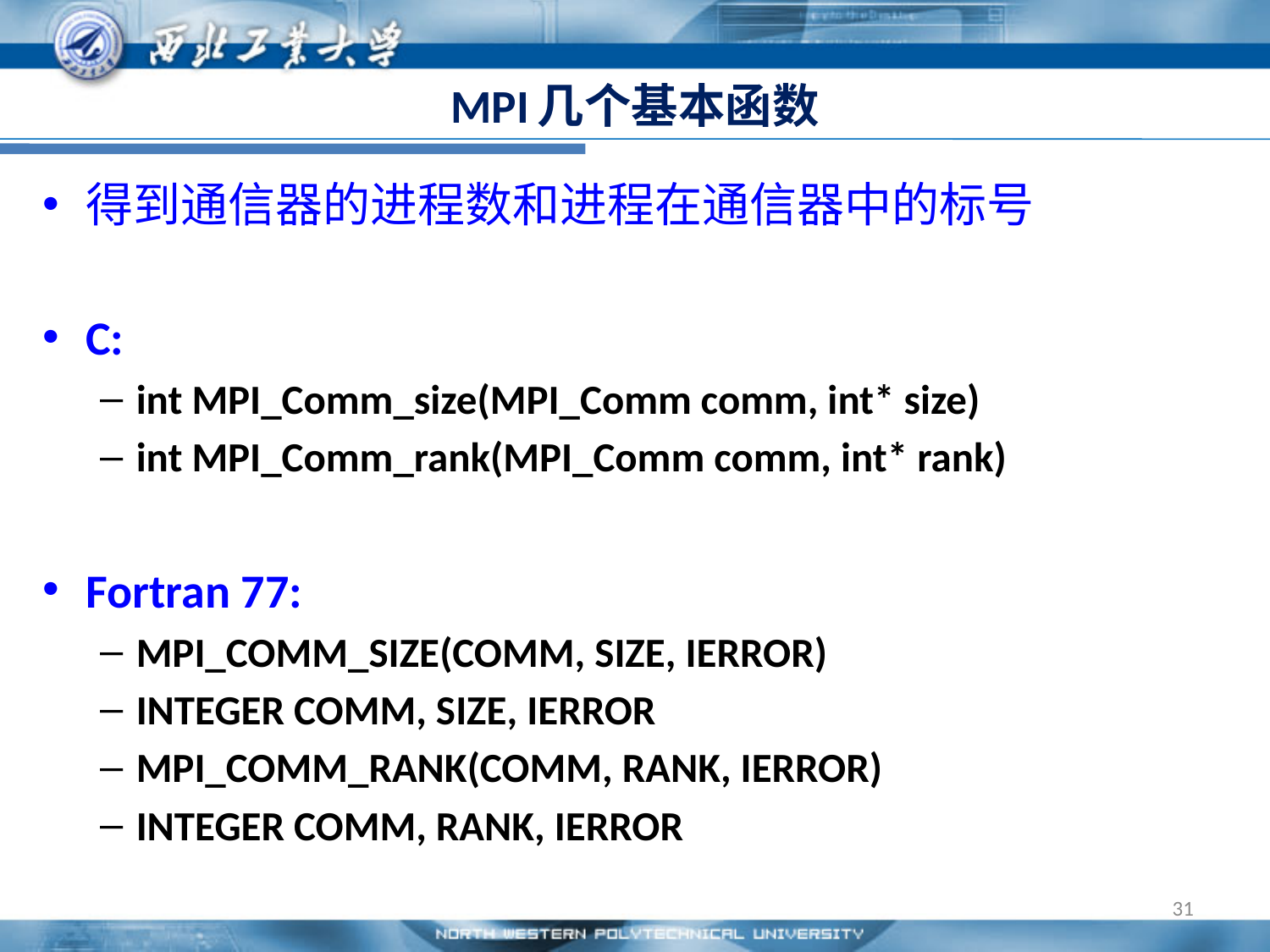

# MPI几个基本函数
得到通信器的进程数和进程在通信器中的标号

C:
int MPI_Comm_size(MPI_Comm comm, int* size)
int MPI_Comm_rank(MPI_Comm comm, int* rank)

Fortran 77:
MPI_COMM_SIZE(COMM, SIZE, IERROR)
INTEGER COMM, SIZE, IERROR
MPI_COMM_RANK(COMM, RANK, IERROR)
INTEGER COMM, RANK, IERROR
31